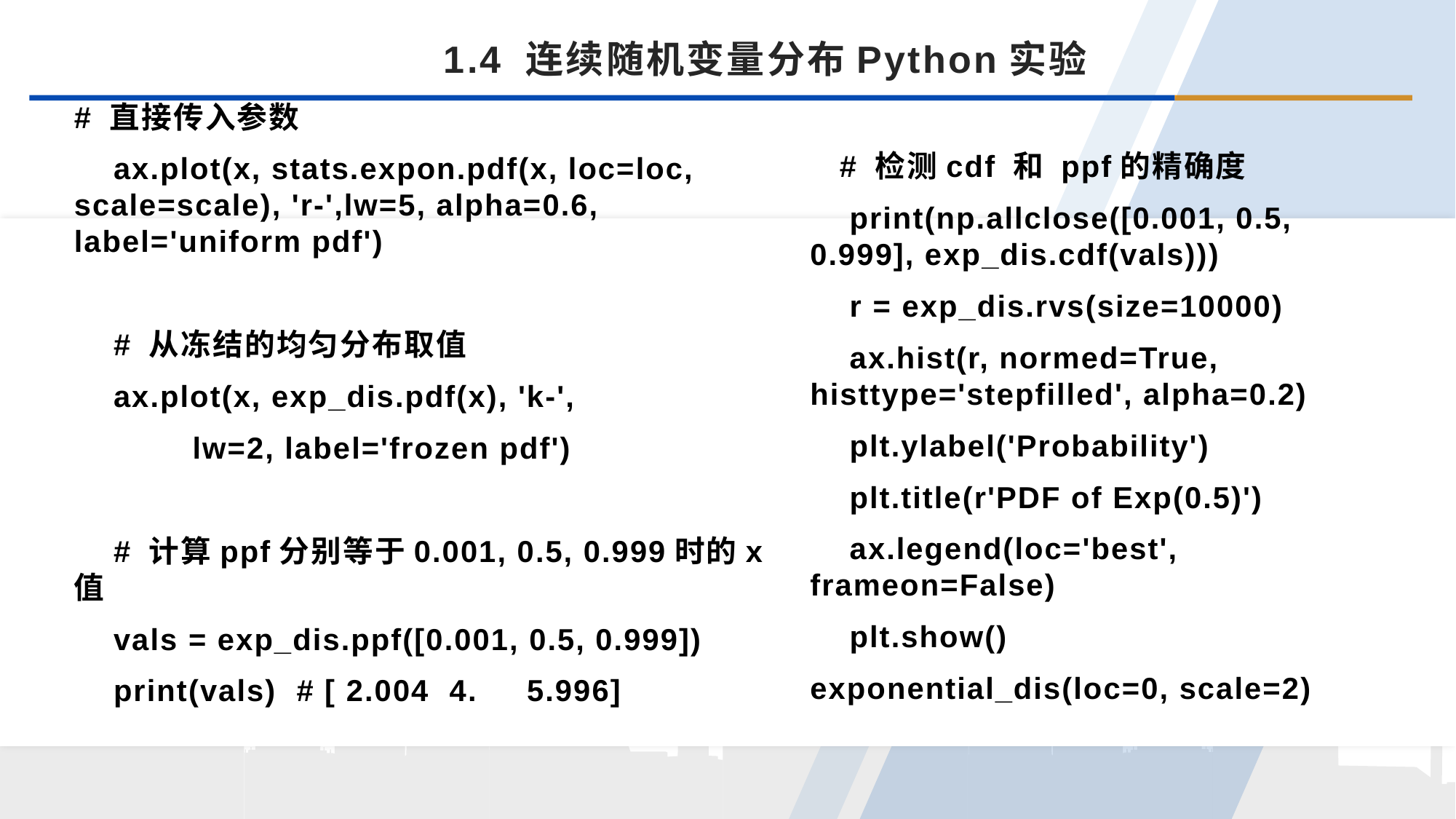

1.4 连续随机变量分布Python实验
   # 检测cdf 和 ppf的精确度
    print(np.allclose([0.001, 0.5, 0.999], exp_dis.cdf(vals)))
    r = exp_dis.rvs(size=10000)
    ax.hist(r, normed=True, histtype='stepfilled', alpha=0.2)
    plt.ylabel('Probability')
    plt.title(r'PDF of Exp(0.5)')
    ax.legend(loc='best', frameon=False)
    plt.show()
exponential_dis(loc=0, scale=2)
# 直接传入参数
    ax.plot(x, stats.expon.pdf(x, loc=loc, scale=scale), 'r-',lw=5, alpha=0.6, label='uniform pdf')

    # 从冻结的均匀分布取值
    ax.plot(x, exp_dis.pdf(x), 'k-',
            lw=2, label='frozen pdf')

    # 计算ppf分别等于0.001, 0.5, 0.999时的x值
    vals = exp_dis.ppf([0.001, 0.5, 0.999])
    print(vals)  # [ 2.004  4.     5.996]